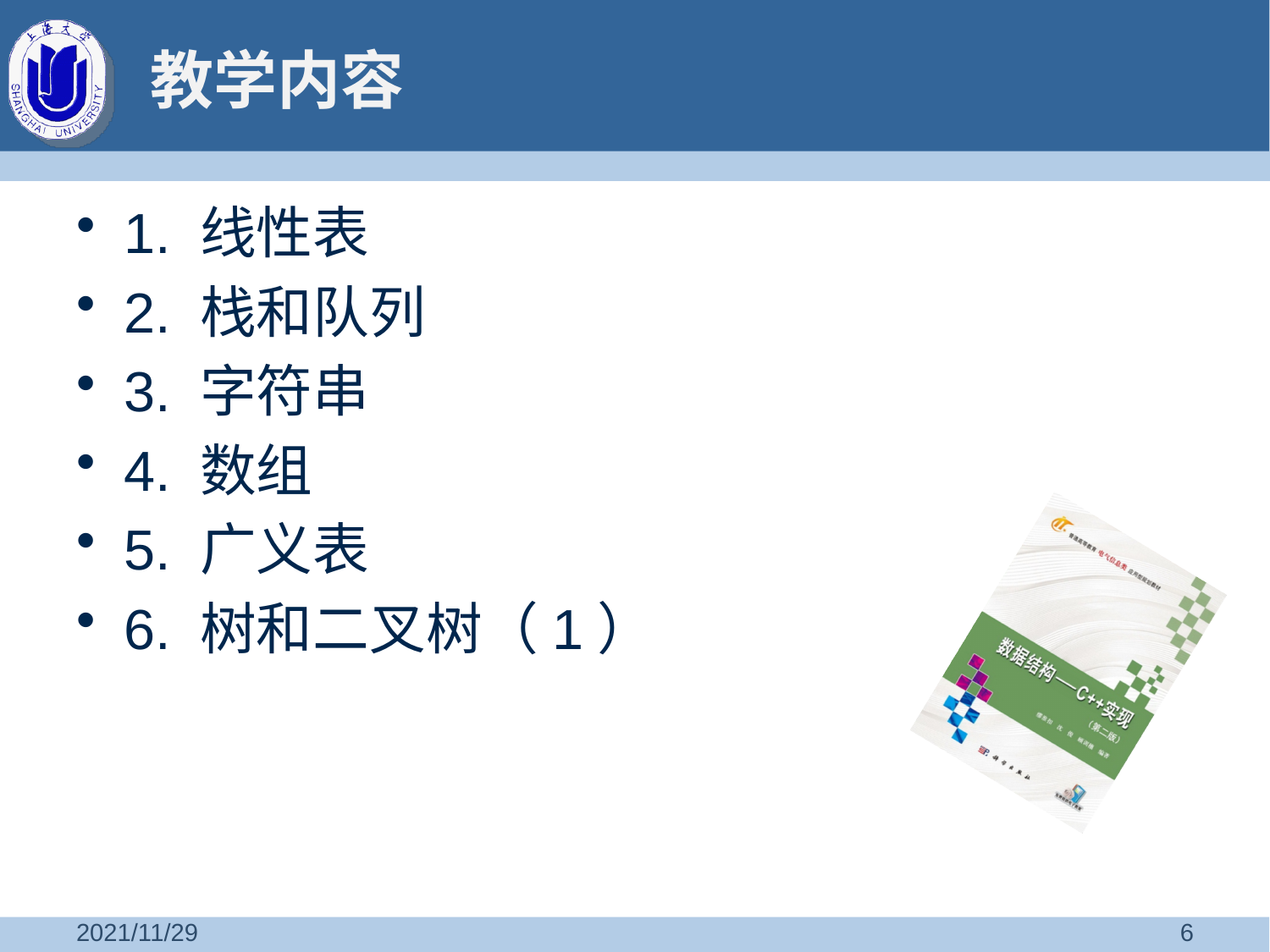

# 教学内容
1. 线性表
2. 栈和队列
3. 字符串
4. 数组
5. 广义表
6. 树和二叉树（1）
2021/11/29
6